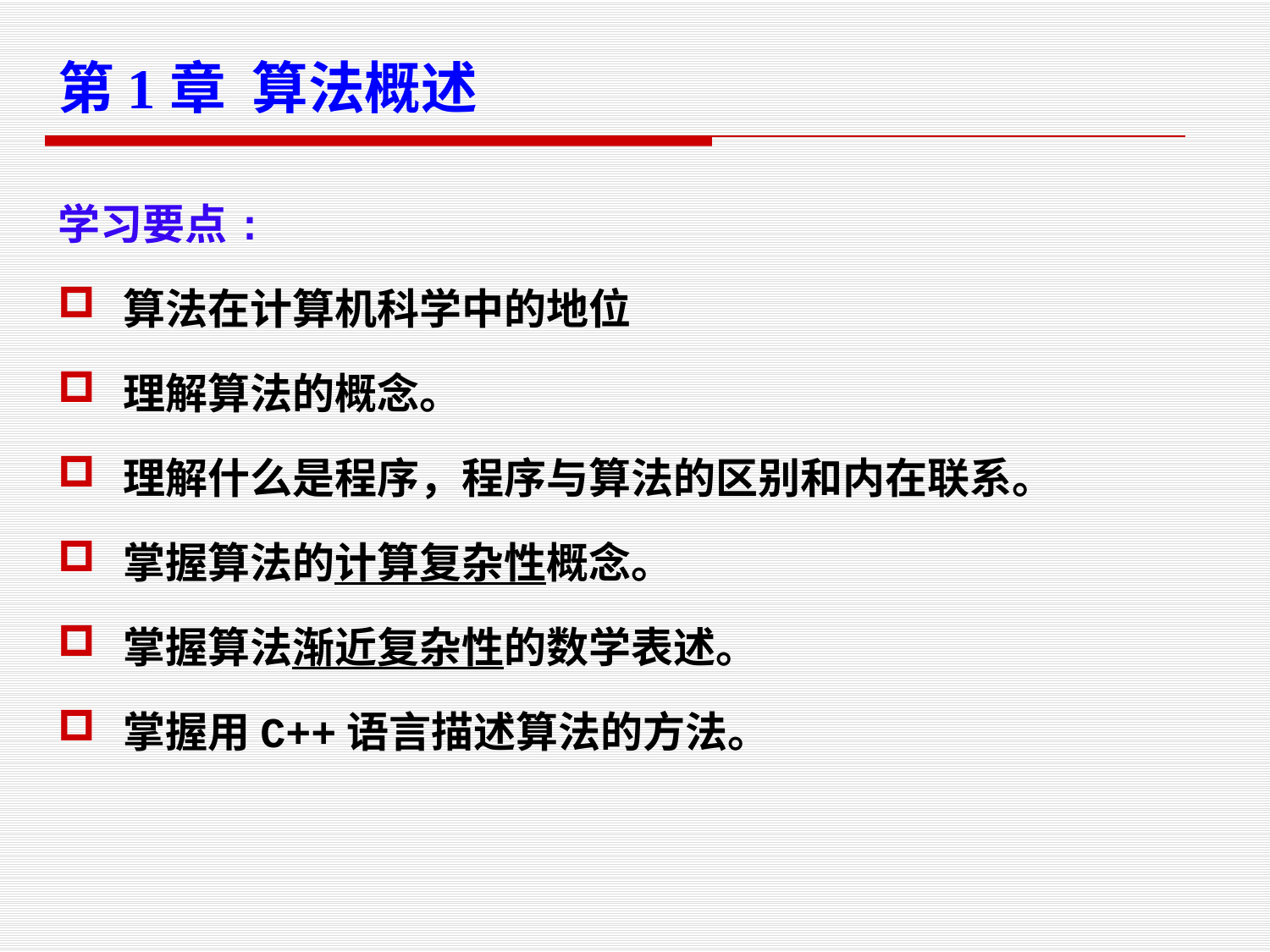

# 第1章  算法概述
学习要点:
算法在计算机科学中的地位
理解算法的概念。
理解什么是程序，程序与算法的区别和内在联系。
掌握算法的计算复杂性概念。
掌握算法渐近复杂性的数学表述。
掌握用C++语言描述算法的方法。